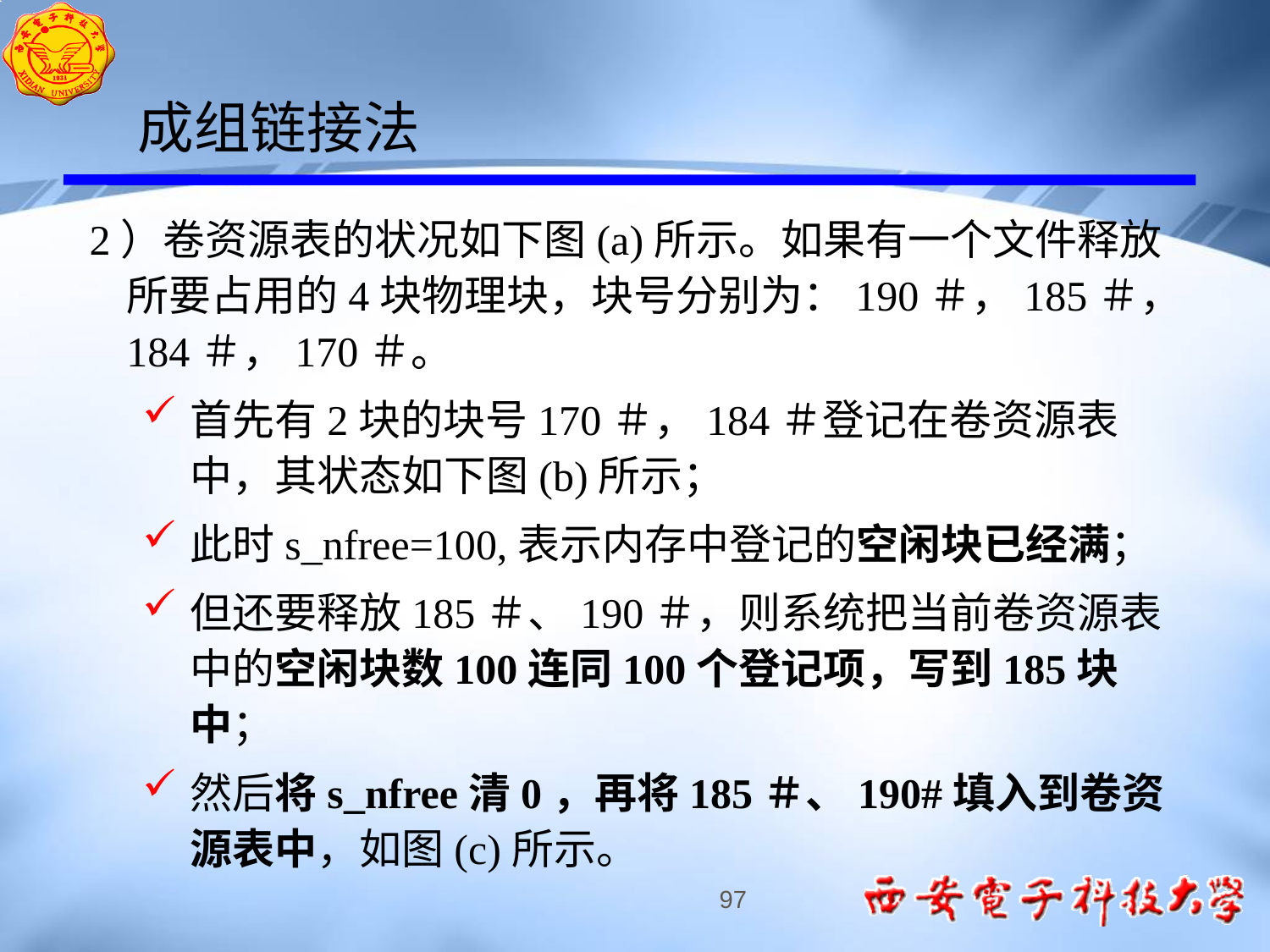

成组链接法
 2）卷资源表的状况如下图(a)所示。如果有一个文件释放所要占用的4块物理块，块号分别为：190＃，185＃，184＃，170＃。
首先有2块的块号170＃，184＃登记在卷资源表中，其状态如下图(b)所示；
此时s_nfree=100,表示内存中登记的空闲块已经满；
但还要释放185＃、190＃，则系统把当前卷资源表中的空闲块数100连同100个登记项，写到185块中；
然后将s_nfree清0，再将185＃、190#填入到卷资源表中，如图(c)所示。

97